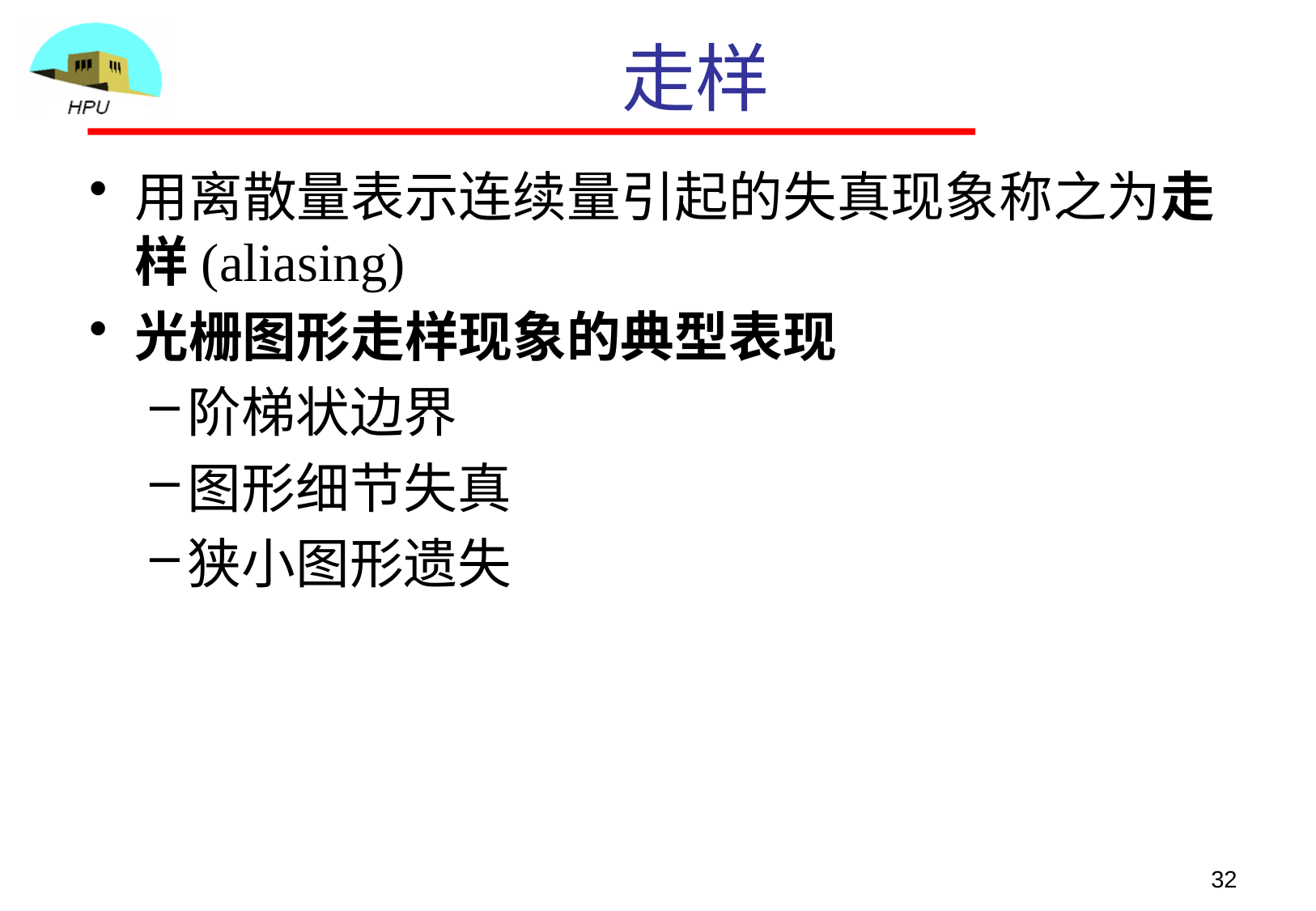

# 走样
用离散量表示连续量引起的失真现象称之为走样(aliasing)
光栅图形走样现象的典型表现
阶梯状边界
图形细节失真
狭小图形遗失
32